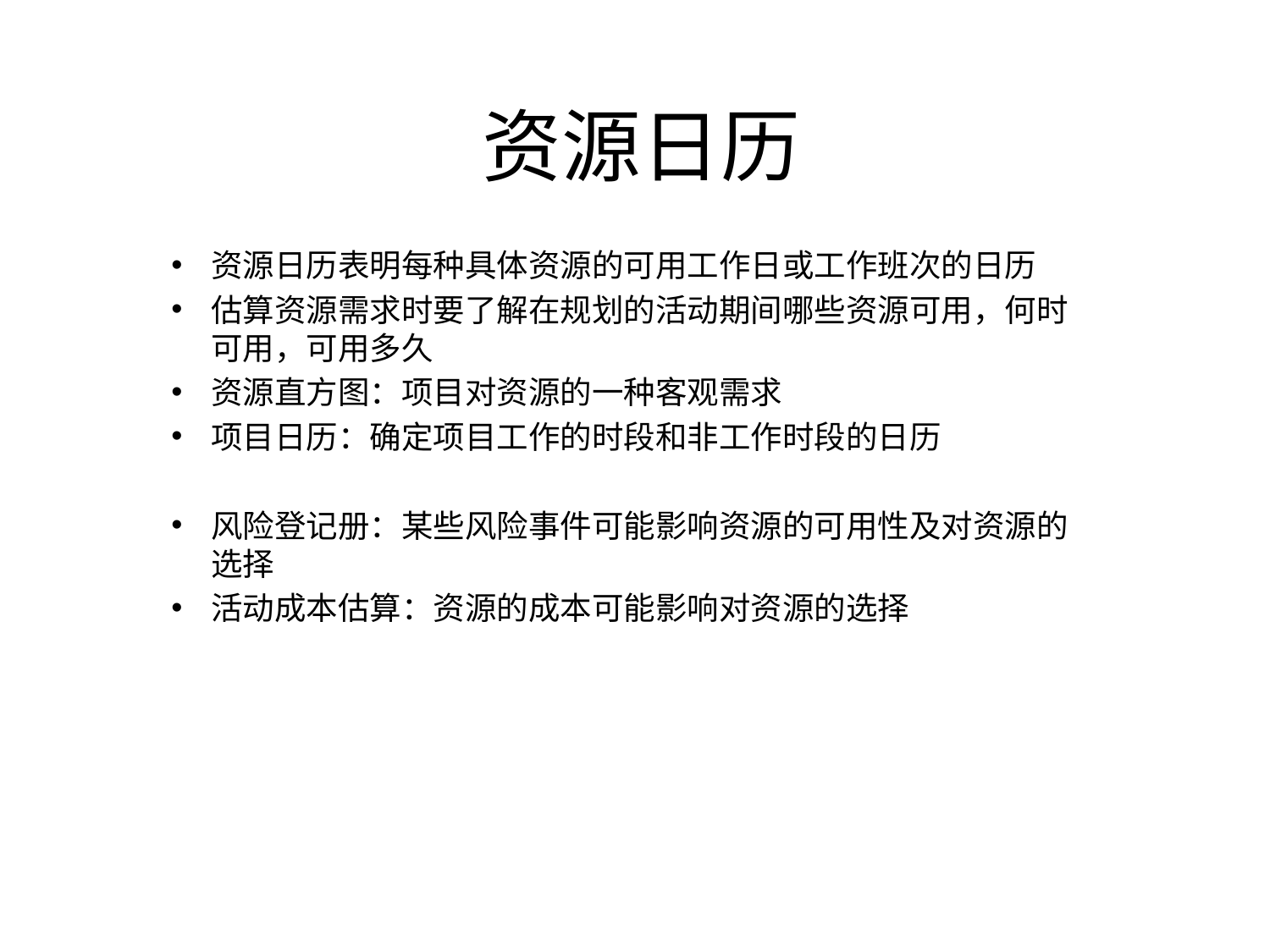

# 资源日历
资源日历表明每种具体资源的可用工作日或工作班次的日历
估算资源需求时要了解在规划的活动期间哪些资源可用，何时可用，可用多久
资源直方图：项目对资源的一种客观需求
项目日历：确定项目工作的时段和非工作时段的日历

风险登记册：某些风险事件可能影响资源的可用性及对资源的选择
活动成本估算：资源的成本可能影响对资源的选择